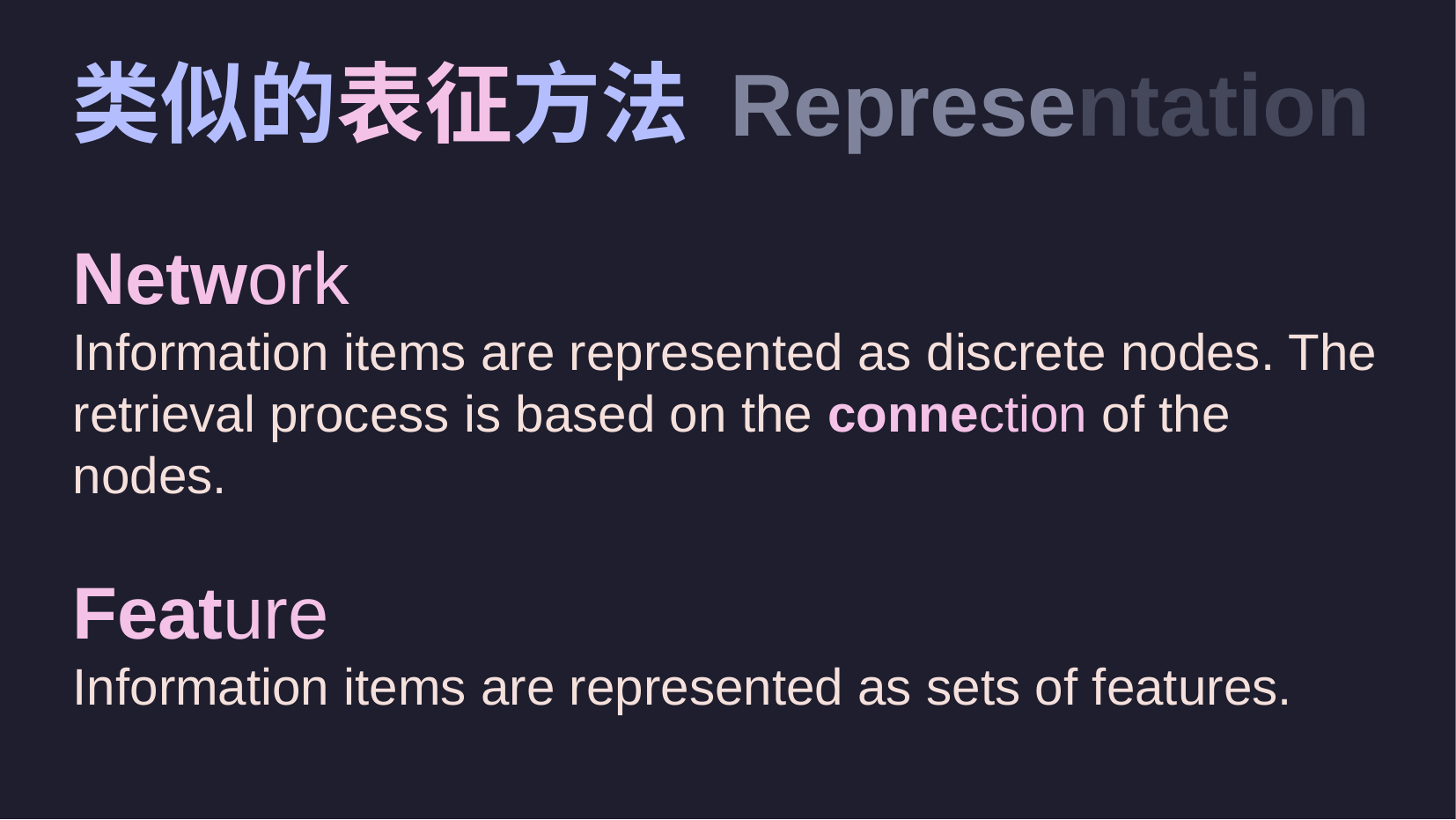

# 类似的表征方法 Representation

Network
Information items are represented as discrete nodes. The retrieval process is based on the connection of the nodes.

Feature
Information items are represented as sets of features.